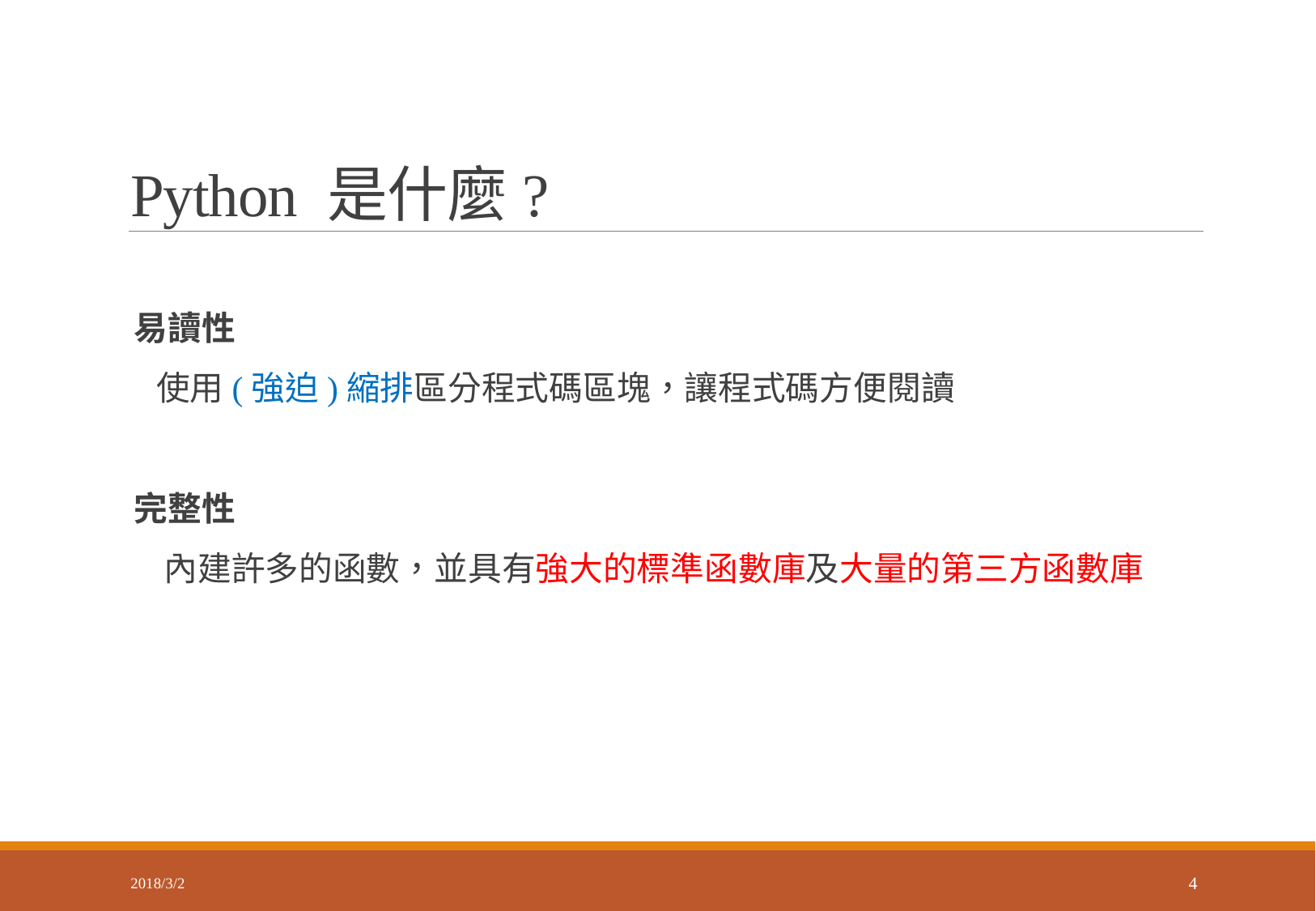

# Python 是什麼?

 易讀性
    使用(強迫)縮排區分程式碼區塊，讓程式碼方便閱讀

 完整性
     內建許多的函數，並具有強大的標準函數庫及大量的第三方函數庫

2018/3/2
4